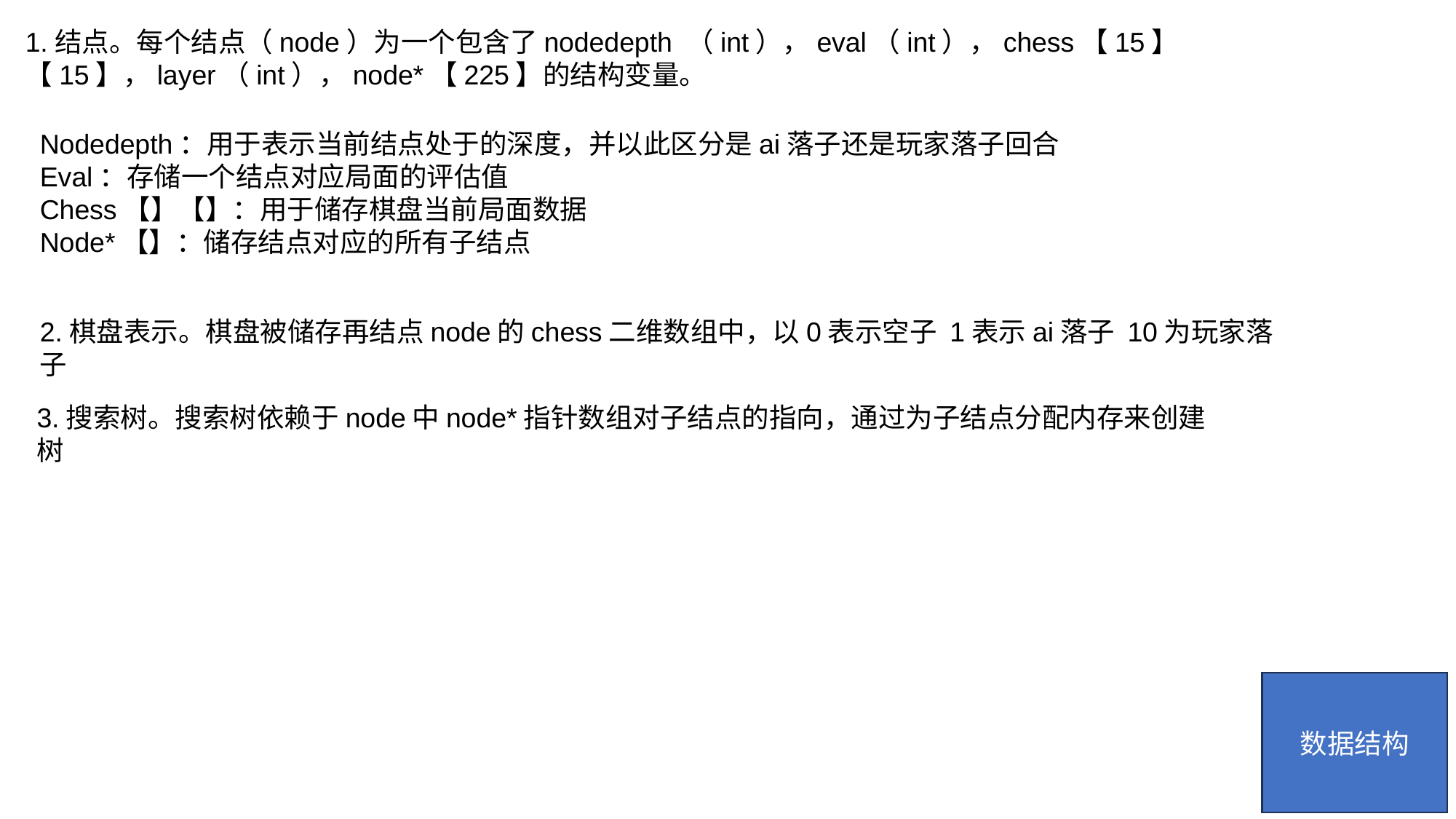

1.结点。每个结点（node）为一个包含了nodedepth （int），eval（int），chess【15】【15】，layer（int），node*【225】的结构变量。
Nodedepth：用于表示当前结点处于的深度，并以此区分是ai落子还是玩家落子回合
Eval：存储一个结点对应局面的评估值
Chess【】【】：用于储存棋盘当前局面数据
Node*【】：储存结点对应的所有子结点

2.棋盘表示。棋盘被储存再结点node的chess二维数组中，以0表示空子 1表示ai落子 10为玩家落子
3.搜索树。搜索树依赖于node中node*指针数组对子结点的指向，通过为子结点分配内存来创建树
数据结构